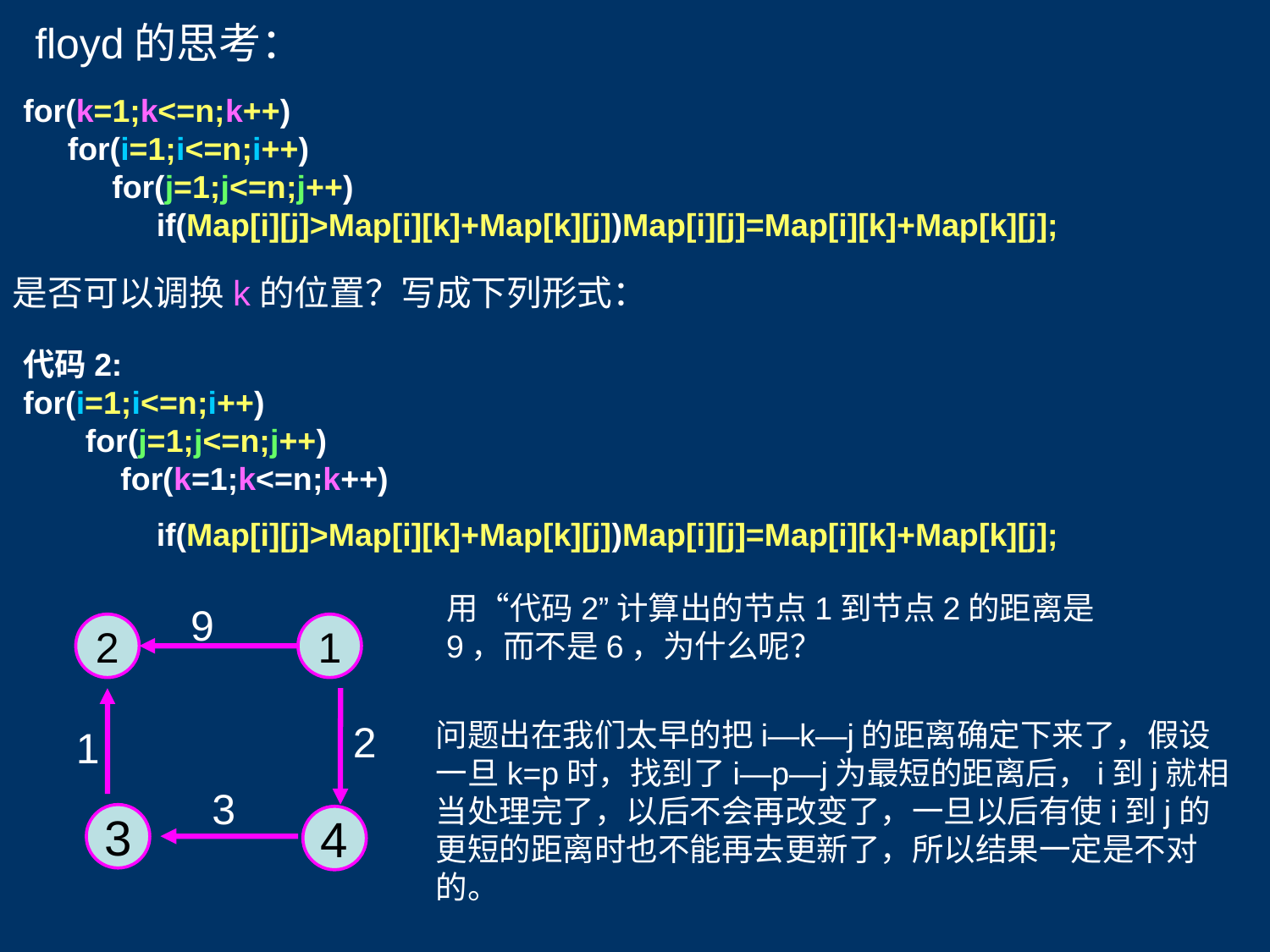

floyd的思考：
for(k=1;k<=n;k++)
     for(i=1;i<=n;i++)
          for(j=1;j<=n;j++)
               if(Map[i][j]>Map[i][k]+Map[k][j])Map[i][j]=Map[i][k]+Map[k][j];
是否可以调换k的位置？写成下列形式：
代码2:
for(i=1;i<=n;i++)
       for(j=1;j<=n;j++)
           for(k=1;k<=n;k++)
               if(Map[i][j]>Map[i][k]+Map[k][j])Map[i][j]=Map[i][k]+Map[k][j];
用“代码2”计算出的节点1到节点2的距离是9，而不是6，为什么呢？
9
2
1

2
1
3
3
4

问题出在我们太早的把i—k—j的距离确定下来了，假设一旦k=p时，找到了i—p—j为最短的距离后，i到j就相当处理完了，以后不会再改变了，一旦以后有使i到j的更短的距离时也不能再去更新了，所以结果一定是不对的。